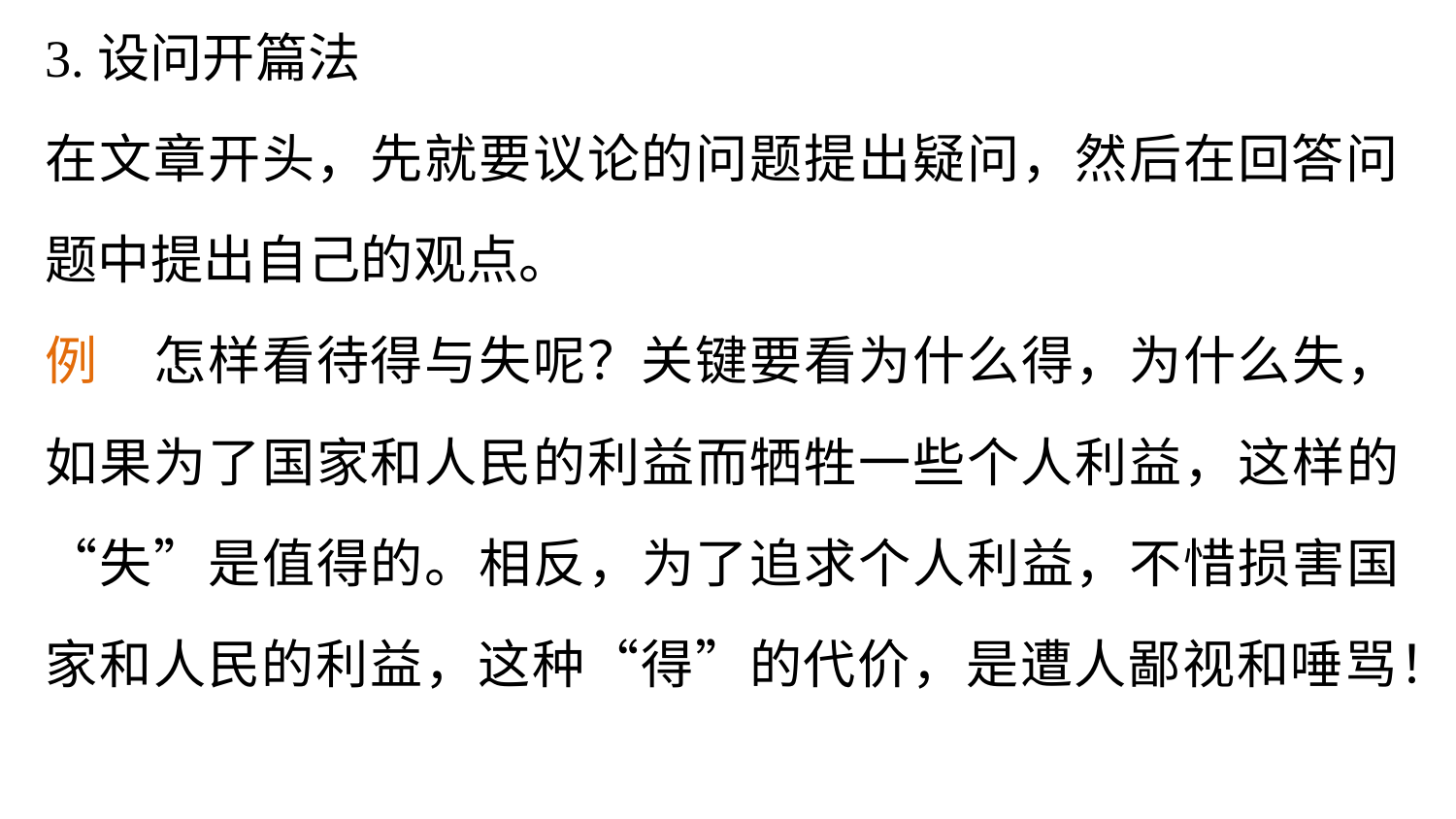

3.设问开篇法
在文章开头，先就要议论的问题提出疑问，然后在回答问题中提出自己的观点。
例　怎样看待得与失呢？关键要看为什么得，为什么失，如果为了国家和人民的利益而牺牲一些个人利益，这样的“失”是值得的。相反，为了追求个人利益，不惜损害国家和人民的利益，这种“得”的代价，是遭人鄙视和唾骂！
                                                                         (《得与失》开头)